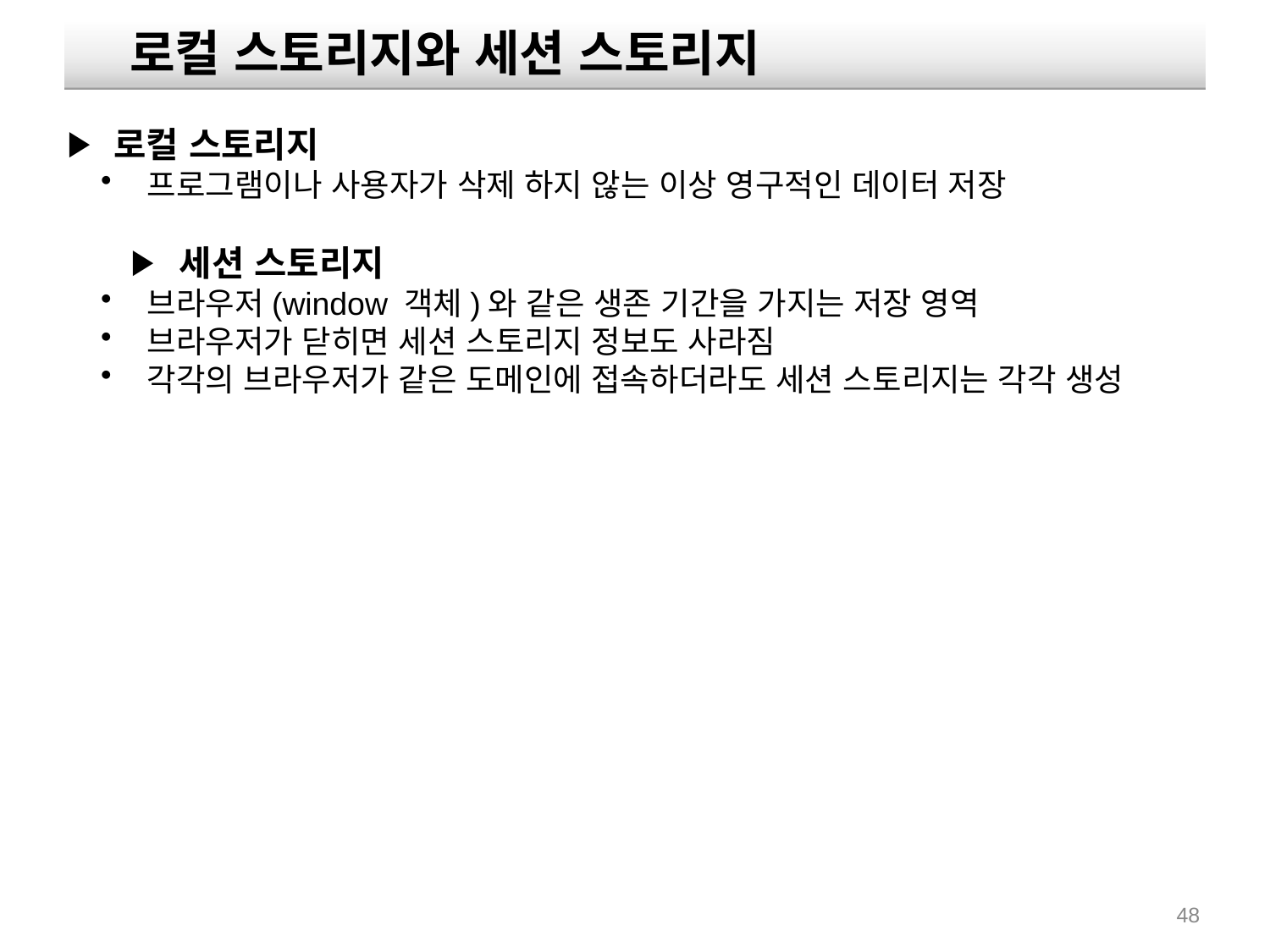

로컬 스토리지와 세션 스토리지
 로컬 스토리지
 프로그램이나 사용자가 삭제 하지 않는 이상 영구적인 데이터 저장

 세션 스토리지
 브라우저(window 객체)와 같은 생존 기간을 가지는 저장 영역
 브라우저가 닫히면 세션 스토리지 정보도 사라짐
 각각의 브라우저가 같은 도메인에 접속하더라도 세션 스토리지는 각각 생성
48